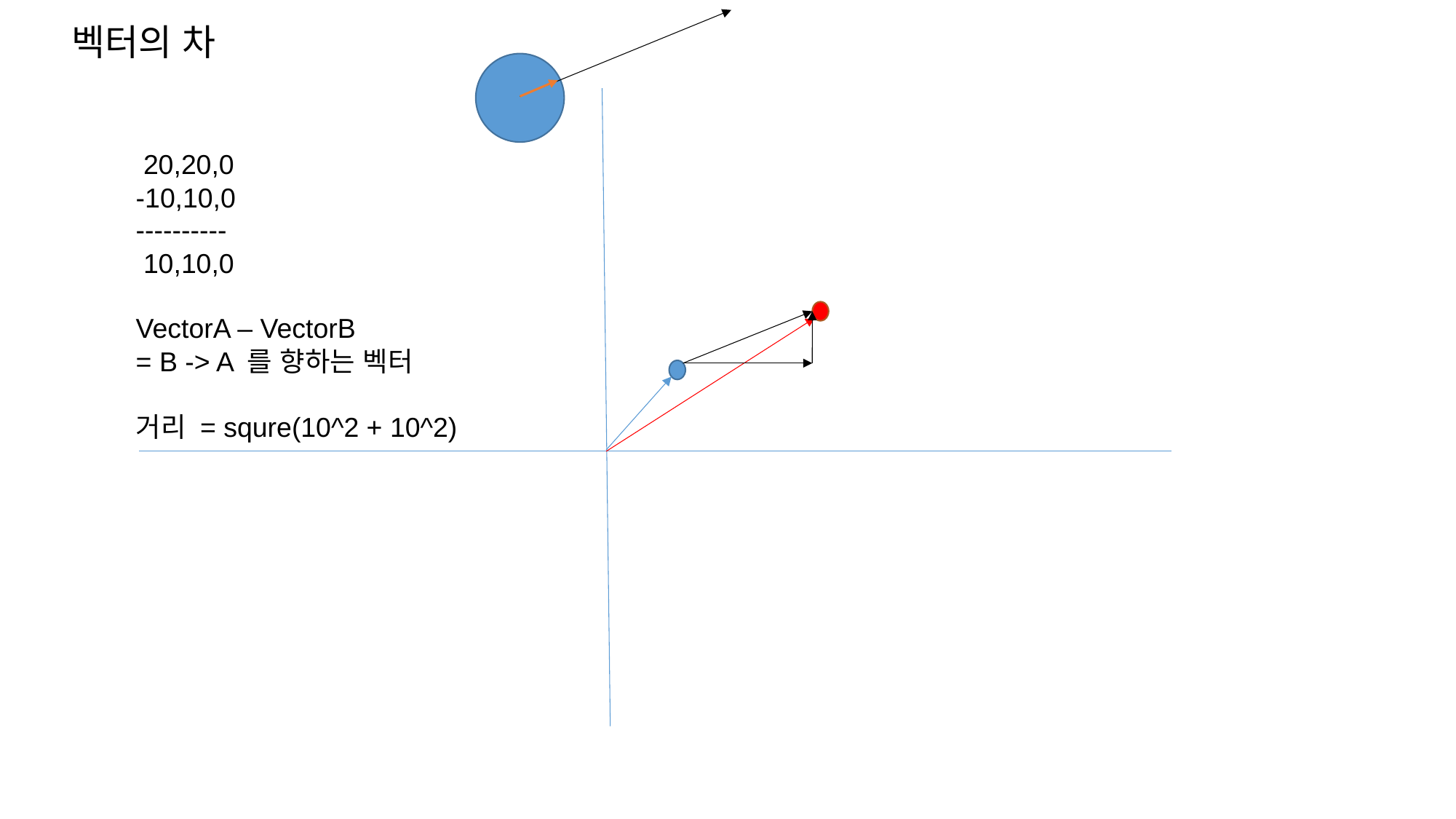

# 벡터의 차

 20,20,0
-10,10,0
----------
 10,10,0

VectorA – VectorB
= B -> A 를 향하는 벡터

거리 = squre(10^2 + 10^2)